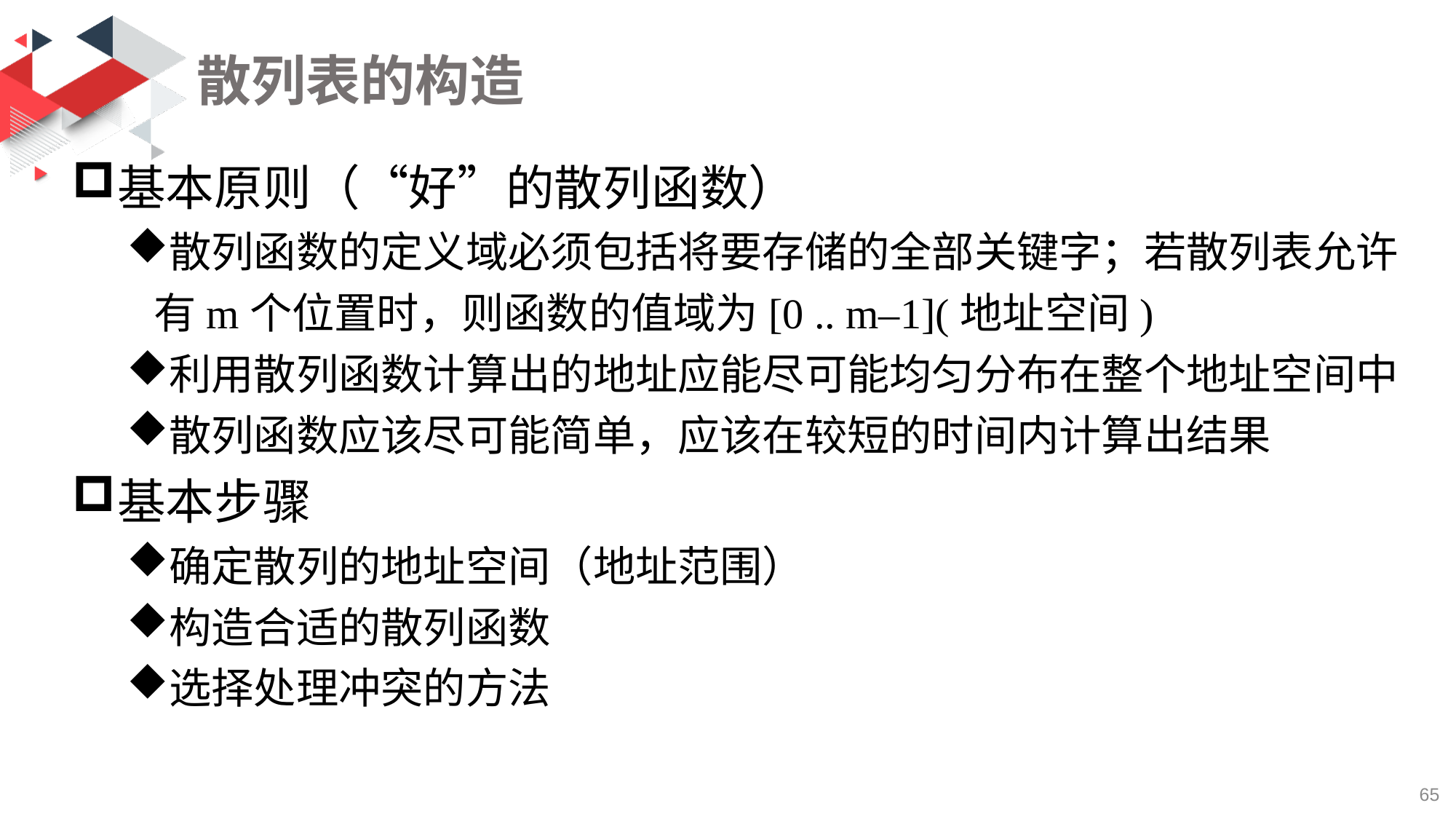

# 散列表的构造
基本原则（“好”的散列函数）
散列函数的定义域必须包括将要存储的全部关键字；若散列表允许有m个位置时，则函数的值域为[0 .. m–1](地址空间)
利用散列函数计算出的地址应能尽可能均匀分布在整个地址空间中
散列函数应该尽可能简单，应该在较短的时间内计算出结果
基本步骤
确定散列的地址空间（地址范围）
构造合适的散列函数
选择处理冲突的方法
65